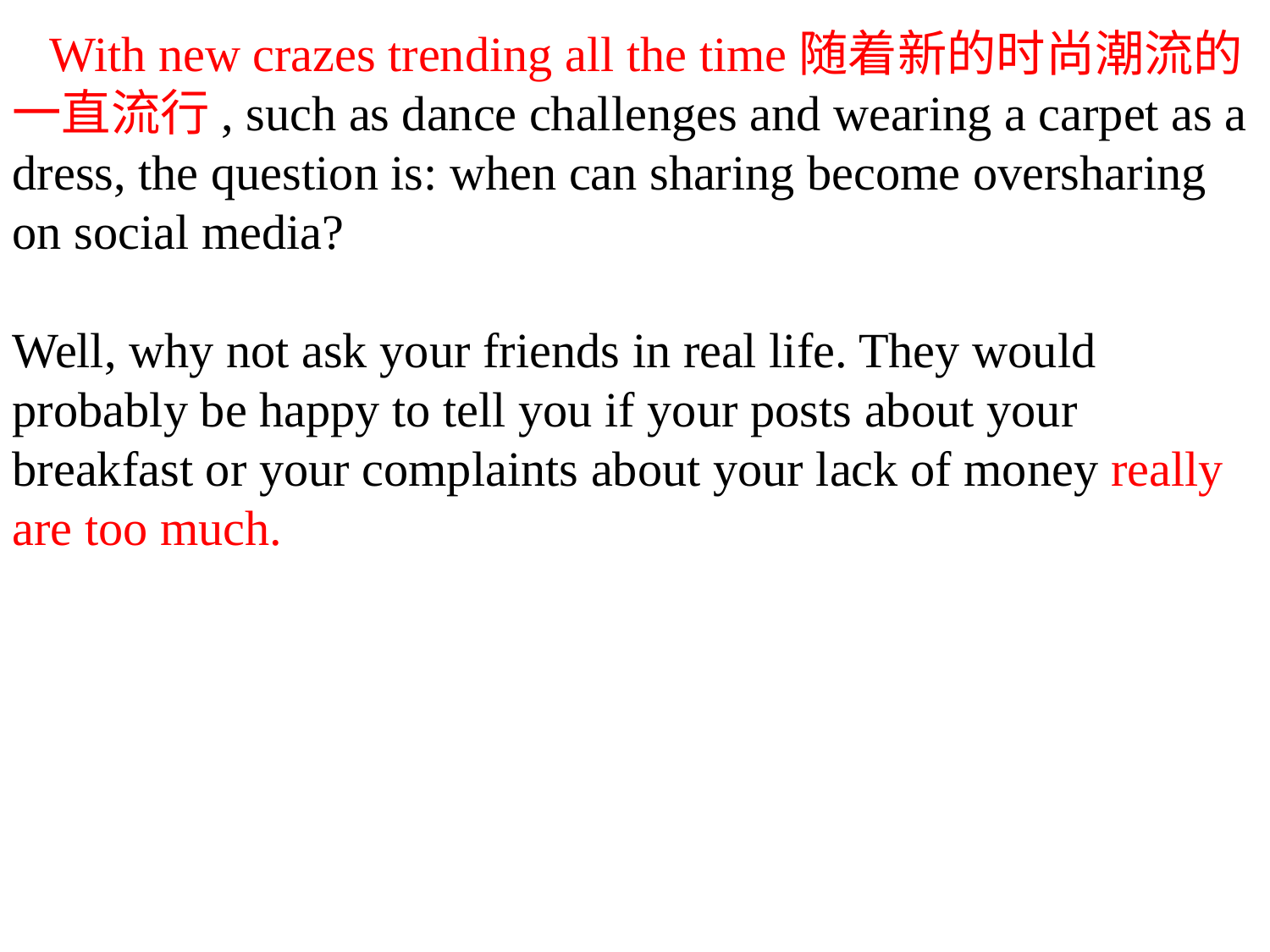

With new crazes trending all the time随着新的时尚潮流的一直流行, such as dance challenges and wearing a carpet as a dress, the question is: when can sharing become oversharing on social media?

Well, why not ask your friends in real life. They would probably be happy to tell you if your posts about your breakfast or your complaints about your lack of money really are too much.